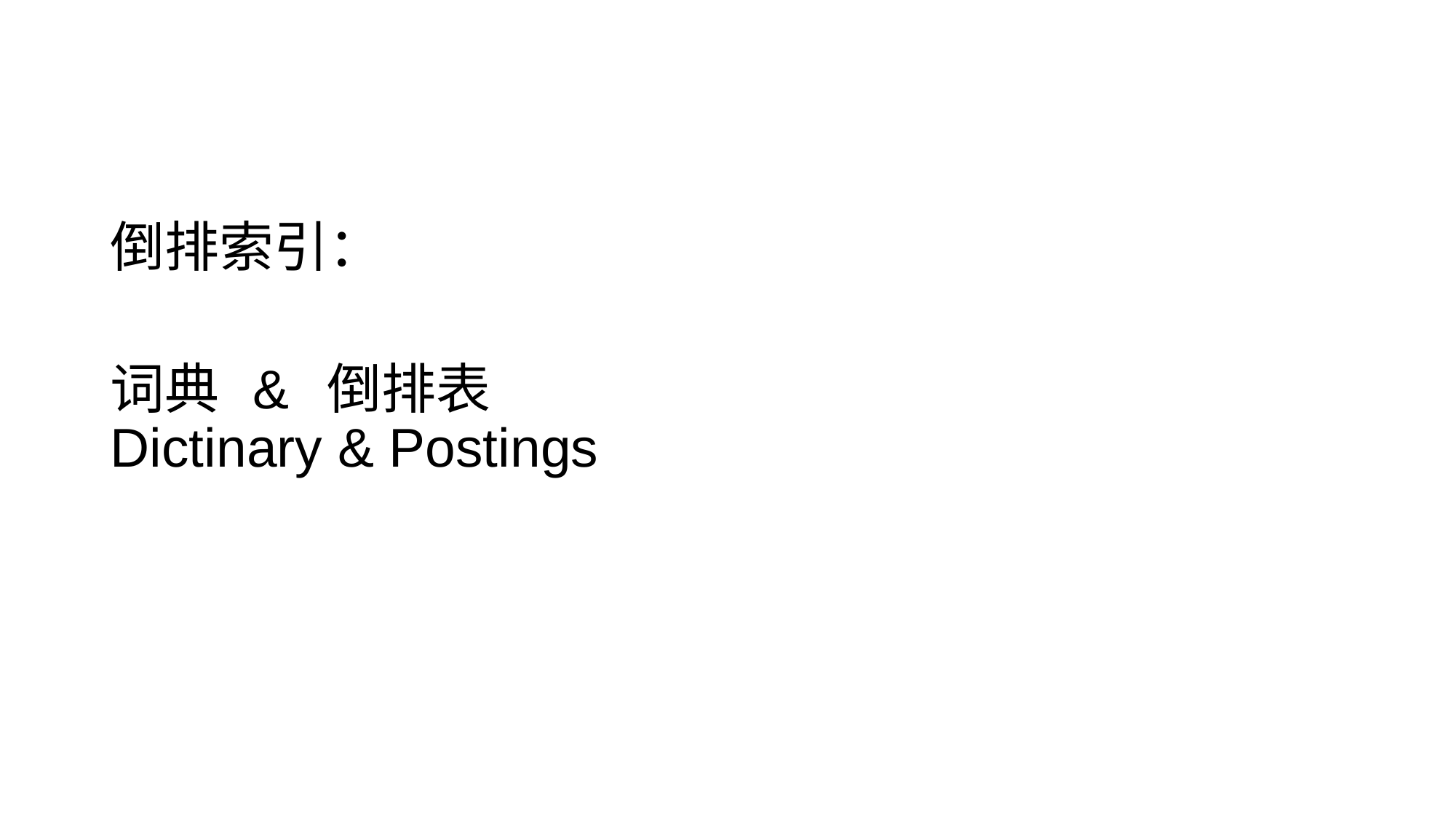

# 倒排索引： 词典  &  倒排表 Dictinary & Postings